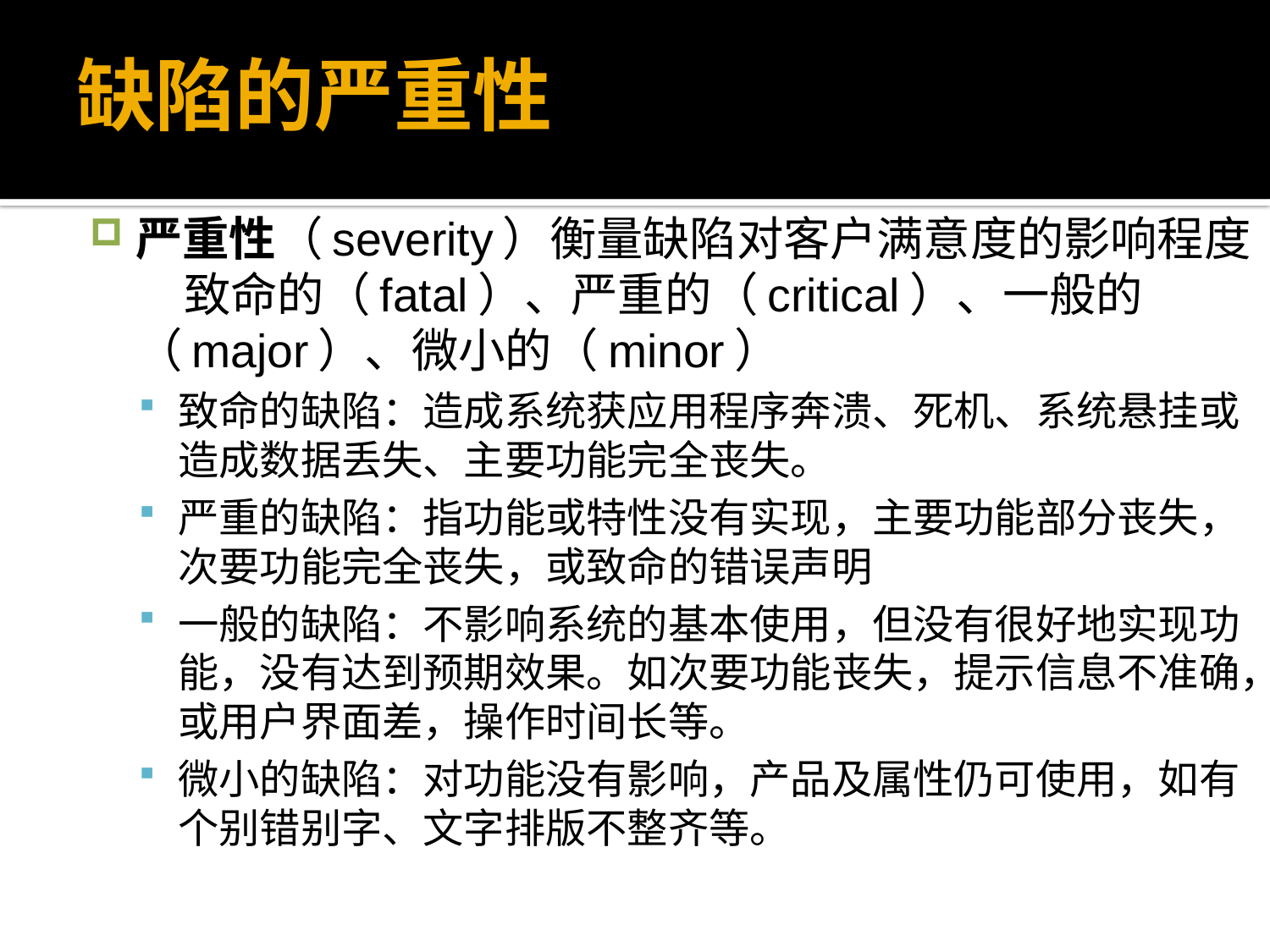

# 缺陷的严重性
严重性（severity）衡量缺陷对客户满意度的影响程度
        致命的（fatal）、严重的（critical）、一般的（major）、微小的（minor）
致命的缺陷：造成系统获应用程序奔溃、死机、系统悬挂或造成数据丢失、主要功能完全丧失。
严重的缺陷：指功能或特性没有实现，主要功能部分丧失，次要功能完全丧失，或致命的错误声明
一般的缺陷：不影响系统的基本使用，但没有很好地实现功能，没有达到预期效果。如次要功能丧失，提示信息不准确，或用户界面差，操作时间长等。
微小的缺陷：对功能没有影响，产品及属性仍可使用，如有个别错别字、文字排版不整齐等。